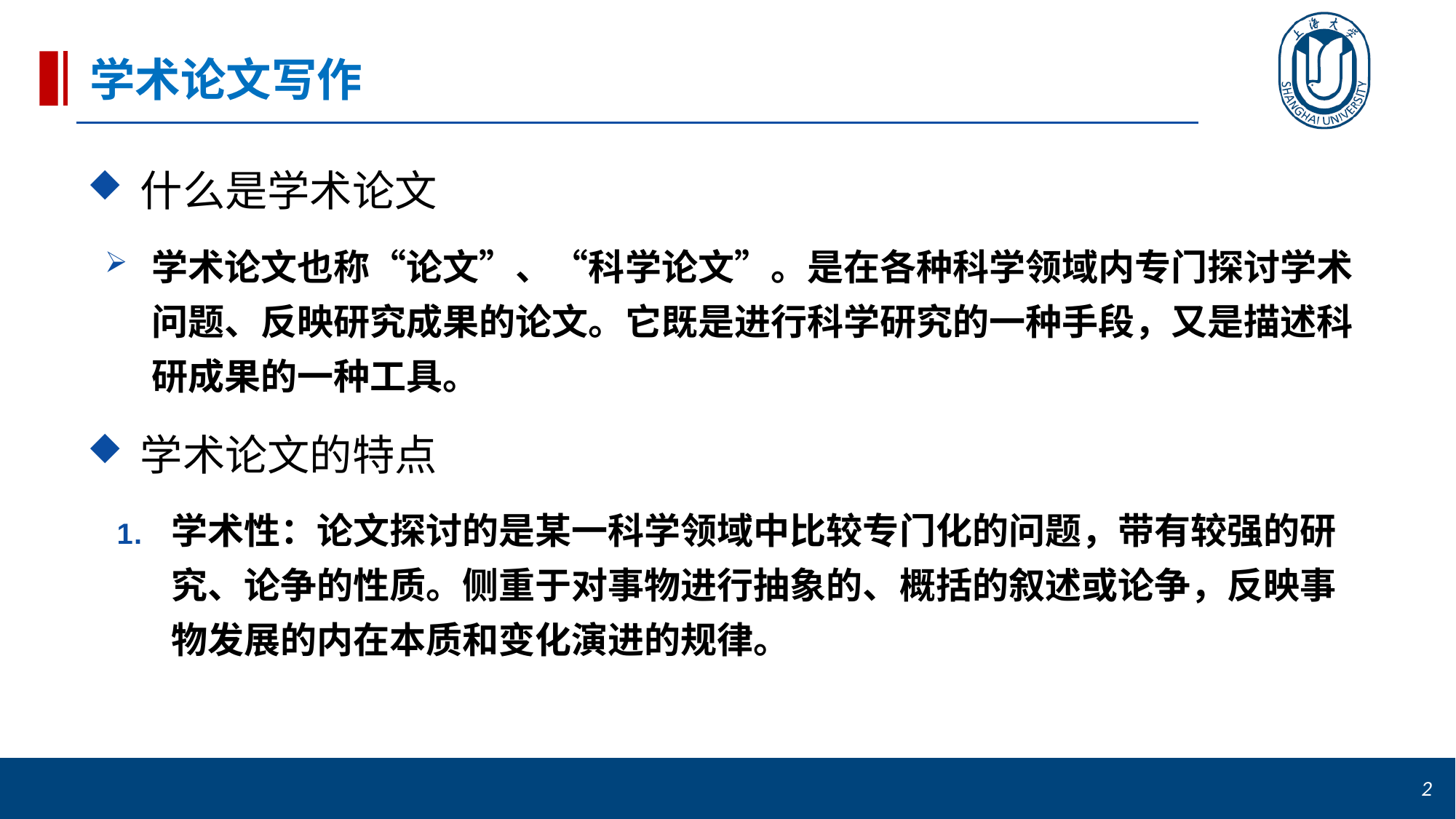

# 学术论文写作
什么是学术论文
学术论文也称“论文”、“科学论文”。是在各种科学领域内专门探讨学术问题、反映研究成果的论文。它既是进行科学研究的一种手段，又是描述科研成果的一种工具。
学术论文的特点
学术性：论文探讨的是某一科学领域中比较专门化的问题，带有较强的研究、论争的性质。侧重于对事物进行抽象的、概括的叙述或论争，反映事物发展的内在本质和变化演进的规律。
2